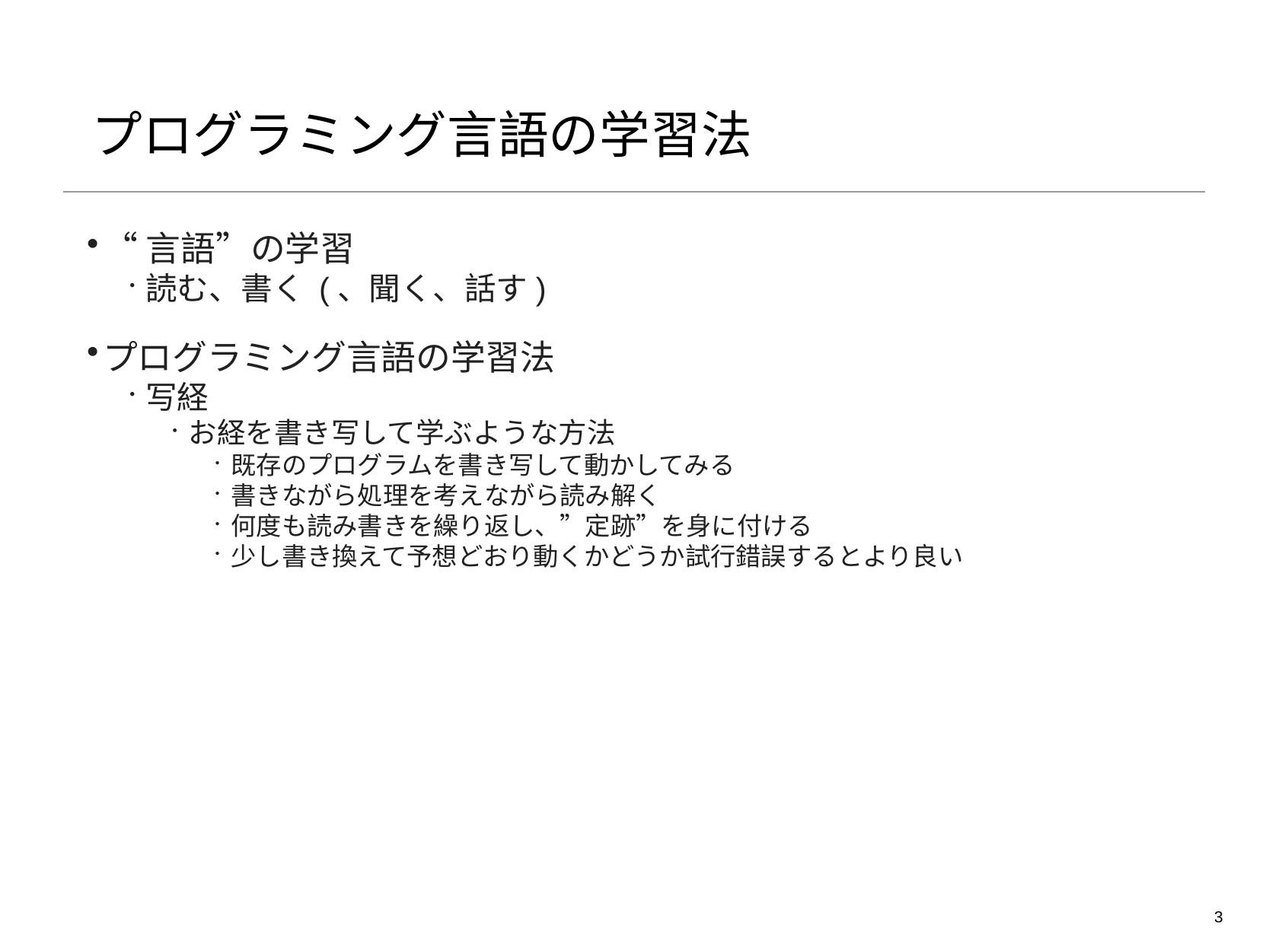

# プログラミング言語の学習法
“言語”の学習
読む、書く (、聞く、話す)
プログラミング言語の学習法
写経
お経を書き写して学ぶような方法
既存のプログラムを書き写して動かしてみる
書きながら処理を考えながら読み解く
何度も読み書きを繰り返し、”定跡”を身に付ける
少し書き換えて予想どおり動くかどうか試行錯誤するとより良い
3